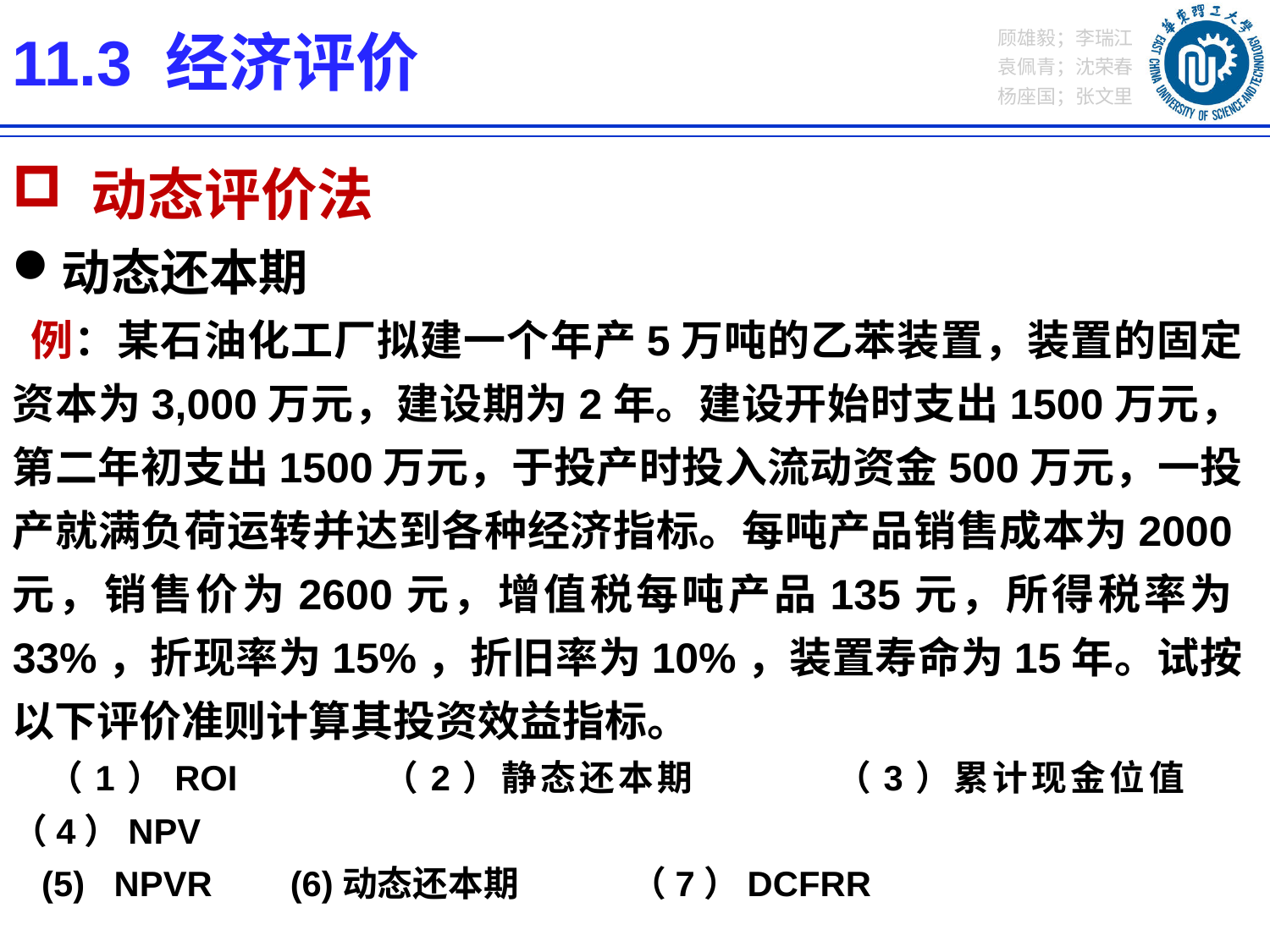

11.3 经济评价
 动态评价法
动态还本期
 例：某石油化工厂拟建一个年产5万吨的乙苯装置，装置的固定资本为3,000万元，建设期为2年。建设开始时支出1500万元，第二年初支出1500万元，于投产时投入流动资金500万元，一投产就满负荷运转并达到各种经济指标。每吨产品销售成本为2000元，销售价为2600元，增值税每吨产品135元，所得税率为33%，折现率为15%，折旧率为10%，装置寿命为15年。试按以下评价准则计算其投资效益指标。
  （1）ROI          （2）静态还本期            （3）累计现金位值      （4）NPV
   (5)   NPVR        (6)动态还本期              （7）DCFRR